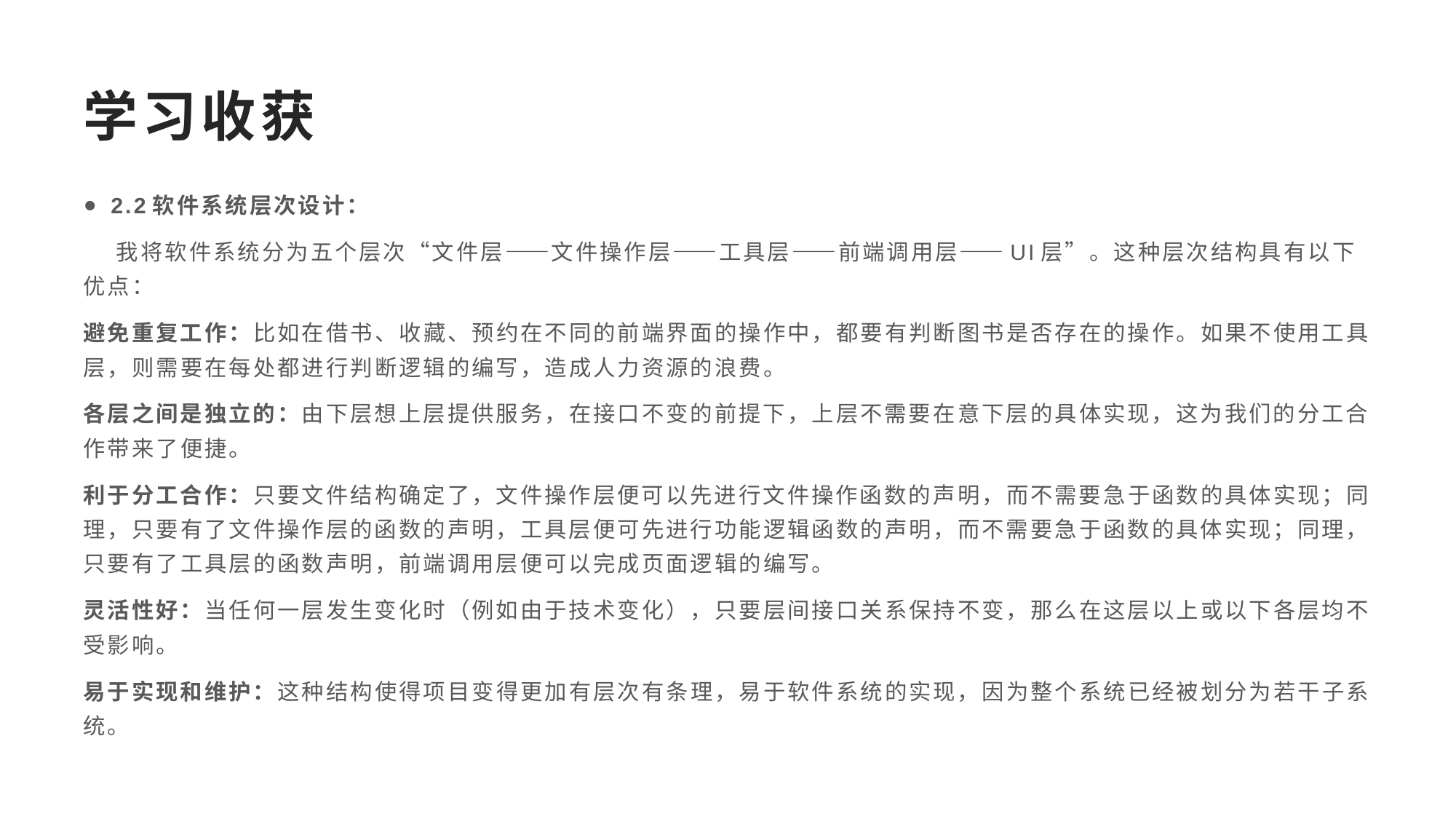

# 学习收获
2.2软件系统层次设计：
    我将软件系统分为五个层次“文件层——文件操作层——工具层——前端调用层——UI层”。这种层次结构具有以下优点：
避免重复工作：比如在借书、收藏、预约在不同的前端界面的操作中，都要有判断图书是否存在的操作。如果不使用工具层，则需要在每处都进行判断逻辑的编写，造成人力资源的浪费。
各层之间是独立的：由下层想上层提供服务，在接口不变的前提下，上层不需要在意下层的具体实现，这为我们的分工合作带来了便捷。
利于分工合作：只要文件结构确定了，文件操作层便可以先进行文件操作函数的声明，而不需要急于函数的具体实现；同理，只要有了文件操作层的函数的声明，工具层便可先进行功能逻辑函数的声明，而不需要急于函数的具体实现；同理，只要有了工具层的函数声明，前端调用层便可以完成页面逻辑的编写。
灵活性好：当任何一层发生变化时（例如由于技术变化），只要层间接口关系保持不变，那么在这层以上或以下各层均不受影响。
易于实现和维护：这种结构使得项目变得更加有层次有条理，易于软件系统的实现，因为整个系统已经被划分为若干子系统。